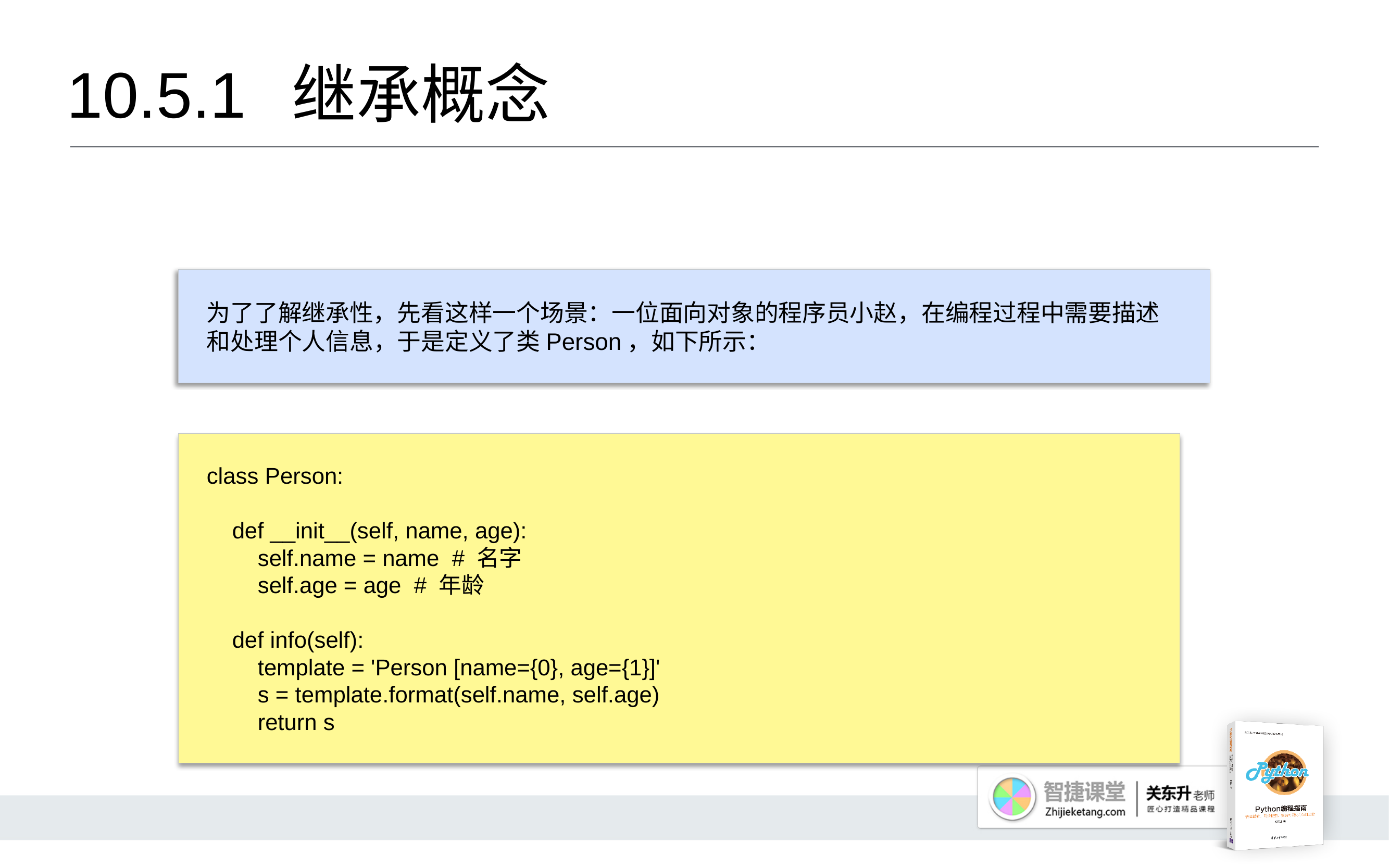

# 10.5.1 	继承概念
为了了解继承性，先看这样一个场景：一位面向对象的程序员小赵，在编程过程中需要描述和处理个人信息，于是定义了类Person，如下所示：
class Person:

    def __init__(self, name, age):
        self.name = name  # 名字
        self.age = age  # 年龄

    def info(self):
        template = 'Person [name={0}, age={1}]'
        s = template.format(self.name, self.age)
        return s